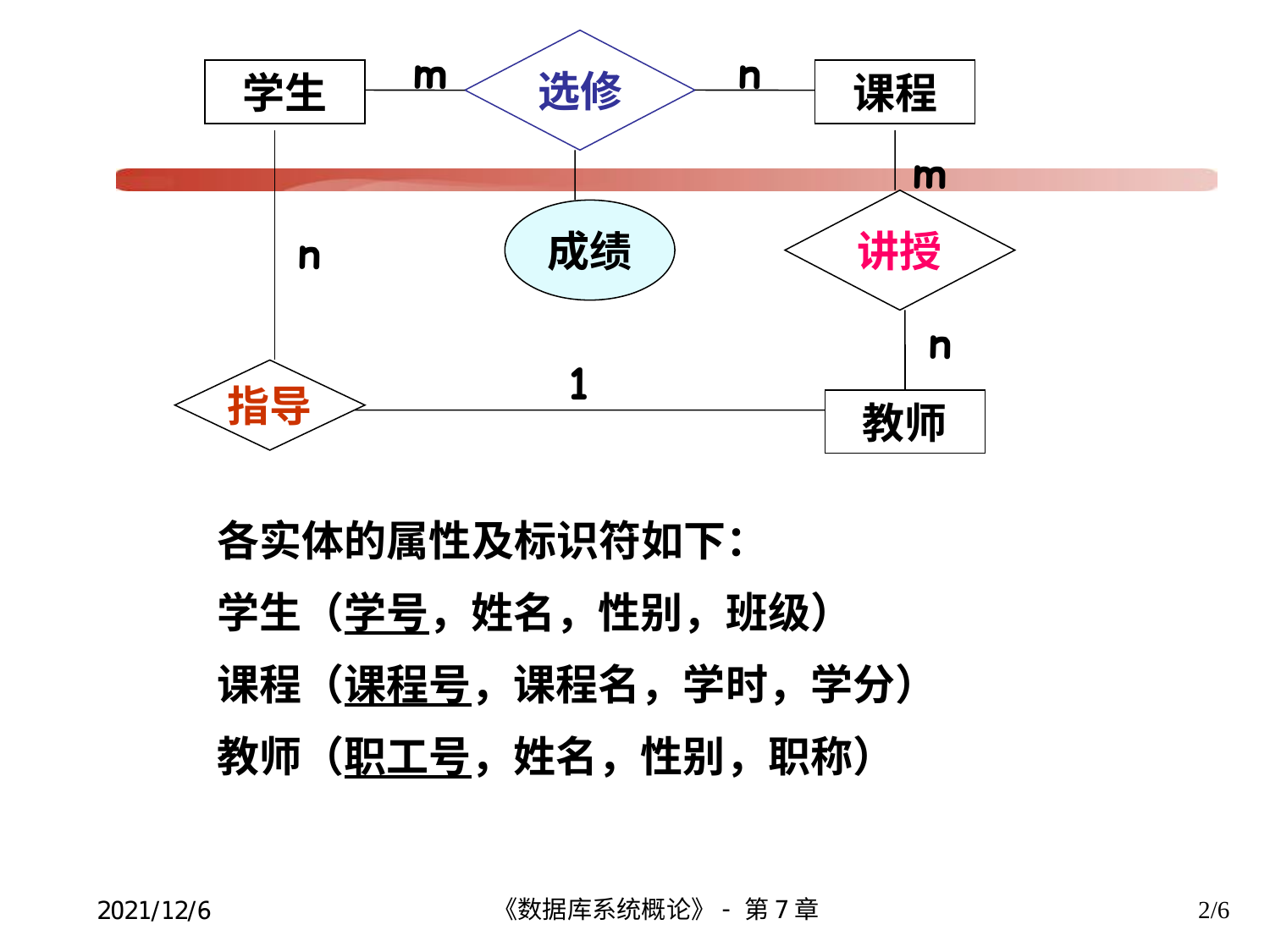

选修
m
n
学生
课程

m

成绩
讲授
n

n
1
指导
教师

各实体的属性及标识符如下：
学生（学号，姓名，性别，班级）
课程（课程号，课程名，学时，学分）
教师（职工号，姓名，性别，职称）
《数据库系统概论》- 第7章
2/6
2021/12/6